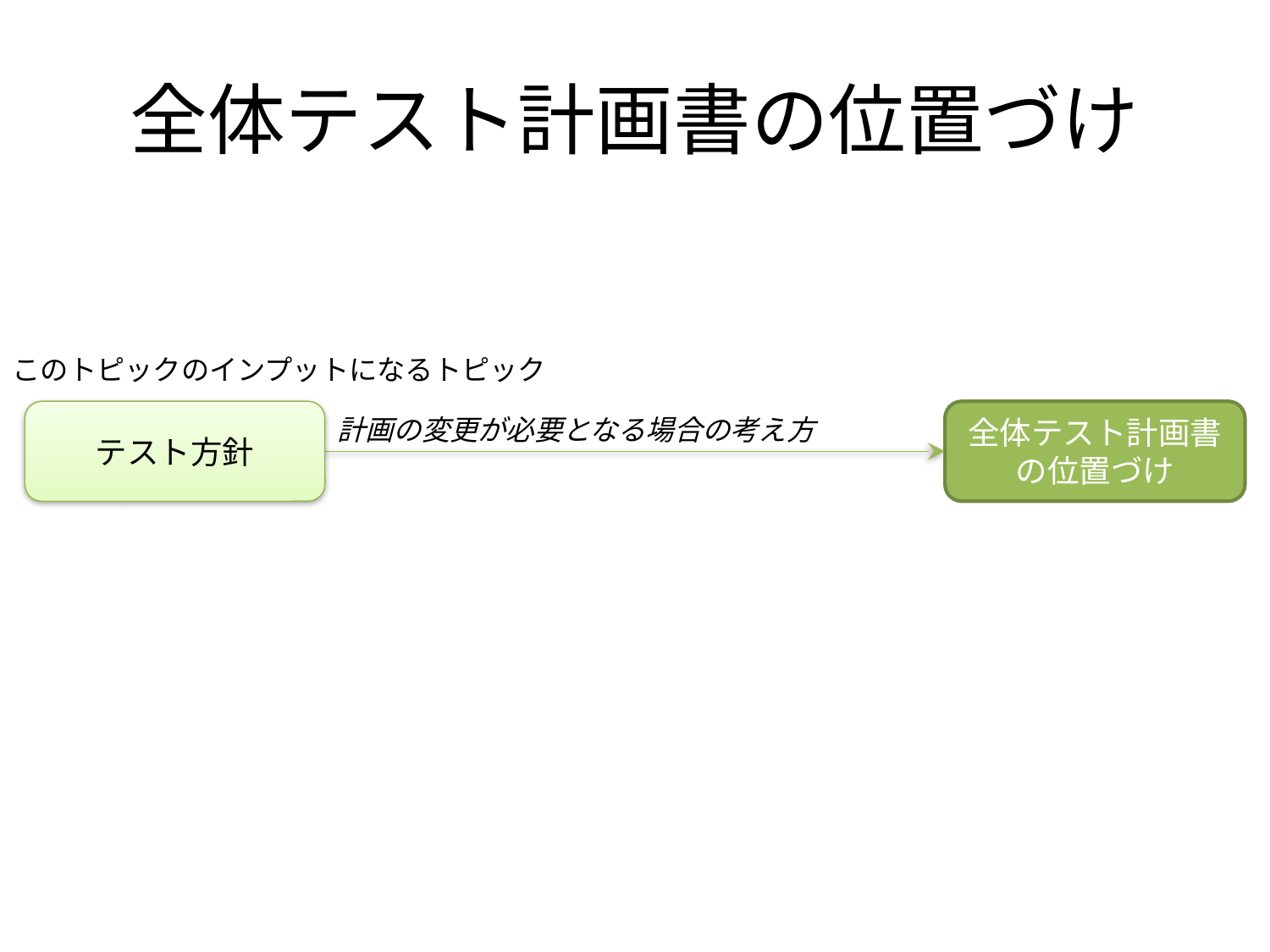

# 全体テスト計画書の位置づけ
このトピックのインプットになるトピック
テスト方針
全体テスト計画書の位置づけ
計画の変更が必要となる場合の考え方